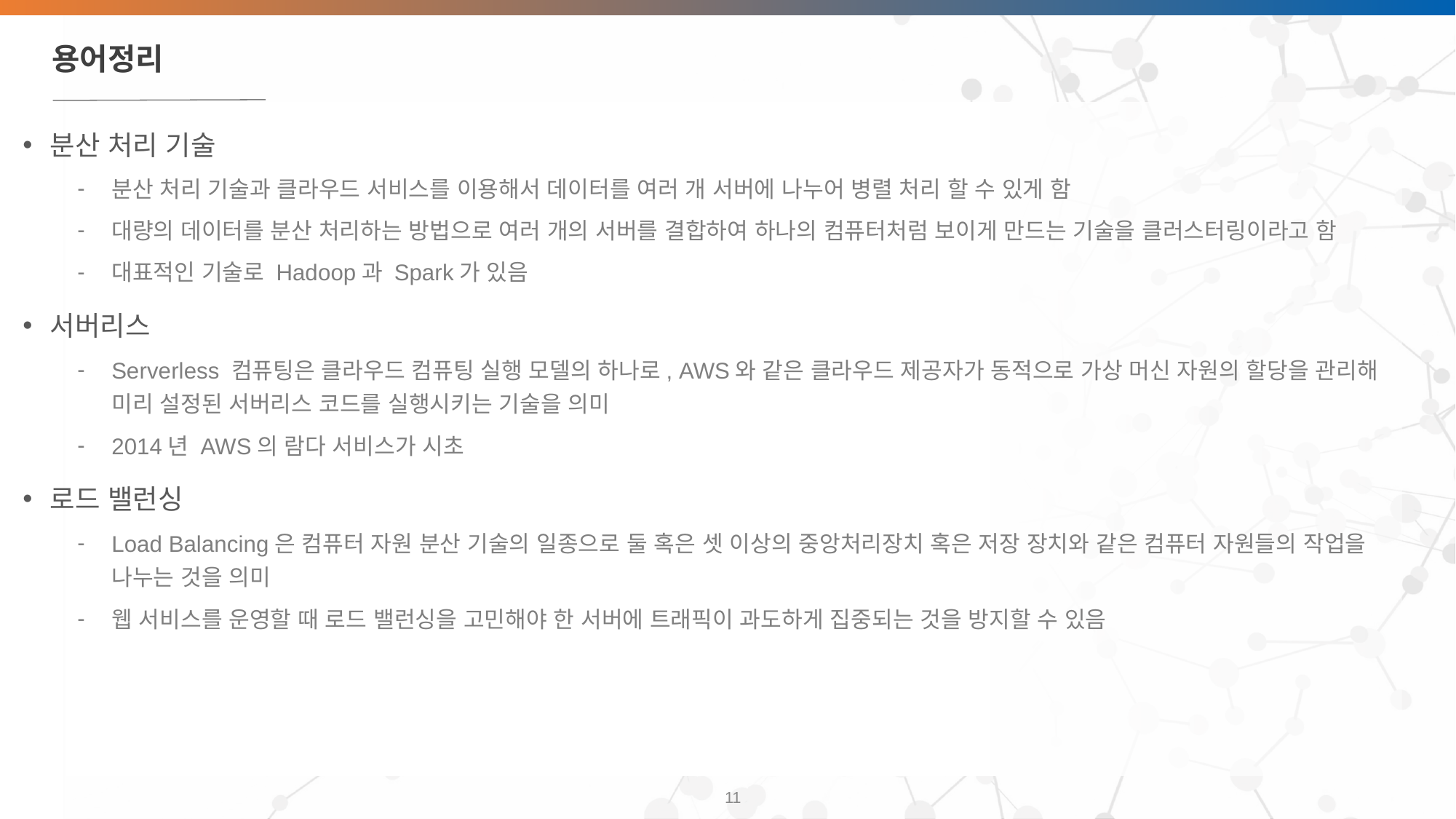

# 용어정리
분산 처리 기술
분산 처리 기술과 클라우드 서비스를 이용해서 데이터를 여러 개 서버에 나누어 병렬 처리 할 수 있게 함
대량의 데이터를 분산 처리하는 방법으로 여러 개의 서버를 결합하여 하나의 컴퓨터처럼 보이게 만드는 기술을 클러스터링이라고 함
대표적인 기술로 Hadoop과 Spark가 있음
서버리스
Serverless 컴퓨팅은 클라우드 컴퓨팅 실행 모델의 하나로, AWS와 같은 클라우드 제공자가 동적으로 가상 머신 자원의 할당을 관리해 미리 설정된 서버리스 코드를 실행시키는 기술을 의미
2014년 AWS의 람다 서비스가 시초
로드 밸런싱
Load Balancing은 컴퓨터 자원 분산 기술의 일종으로 둘 혹은 셋 이상의 중앙처리장치 혹은 저장 장치와 같은 컴퓨터 자원들의 작업을 나누는 것을 의미
웹 서비스를 운영할 때 로드 밸런싱을 고민해야 한 서버에 트래픽이 과도하게 집중되는 것을 방지할 수 있음
11